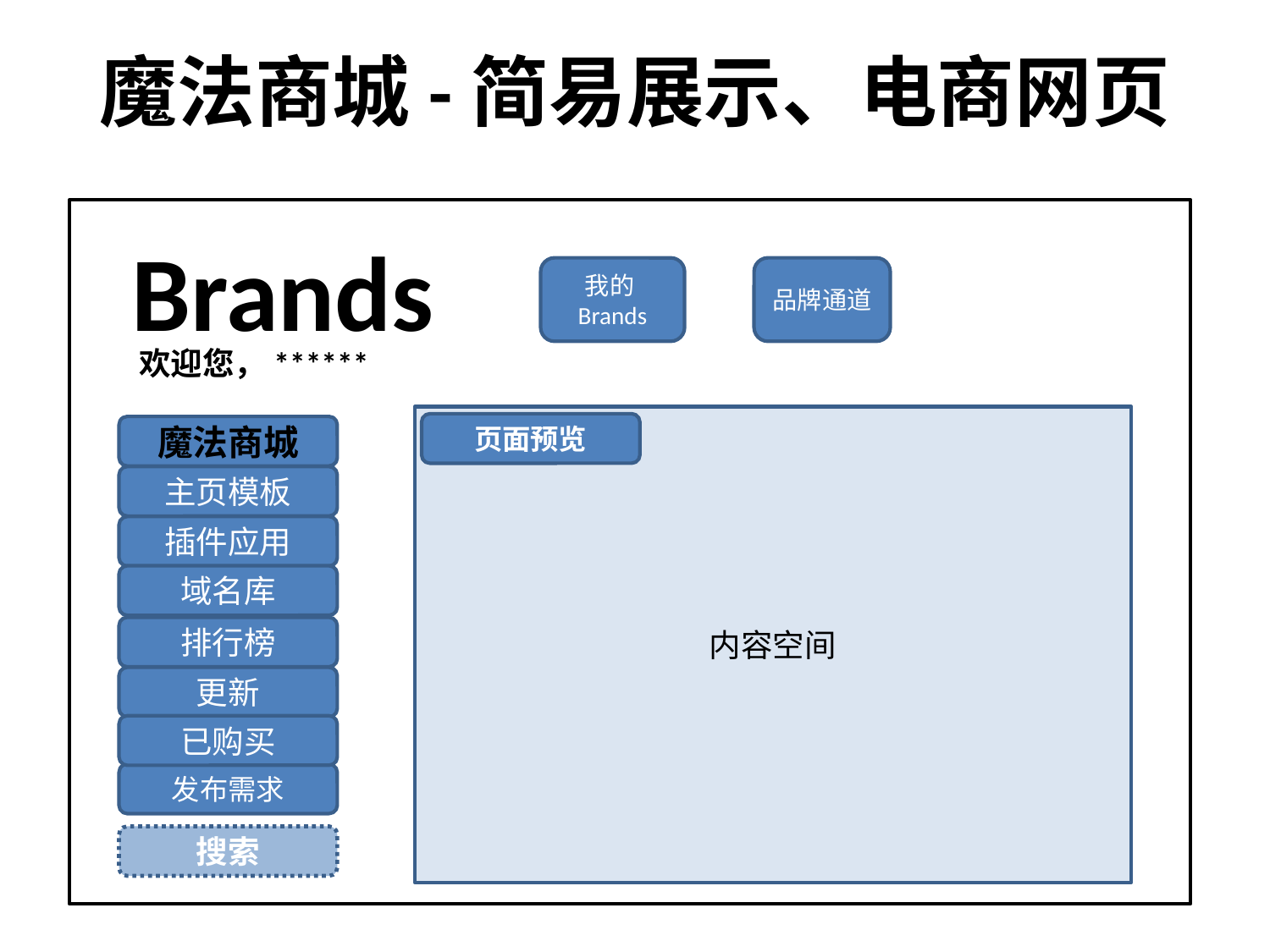

# 魔法商城-简易展示、电商网页

Brands
我的Brands
品牌通道
欢迎您，******
内容空间
页面预览
魔法商城
主页模板
插件应用
域名库
排行榜
更新
已购买
发布需求
搜索